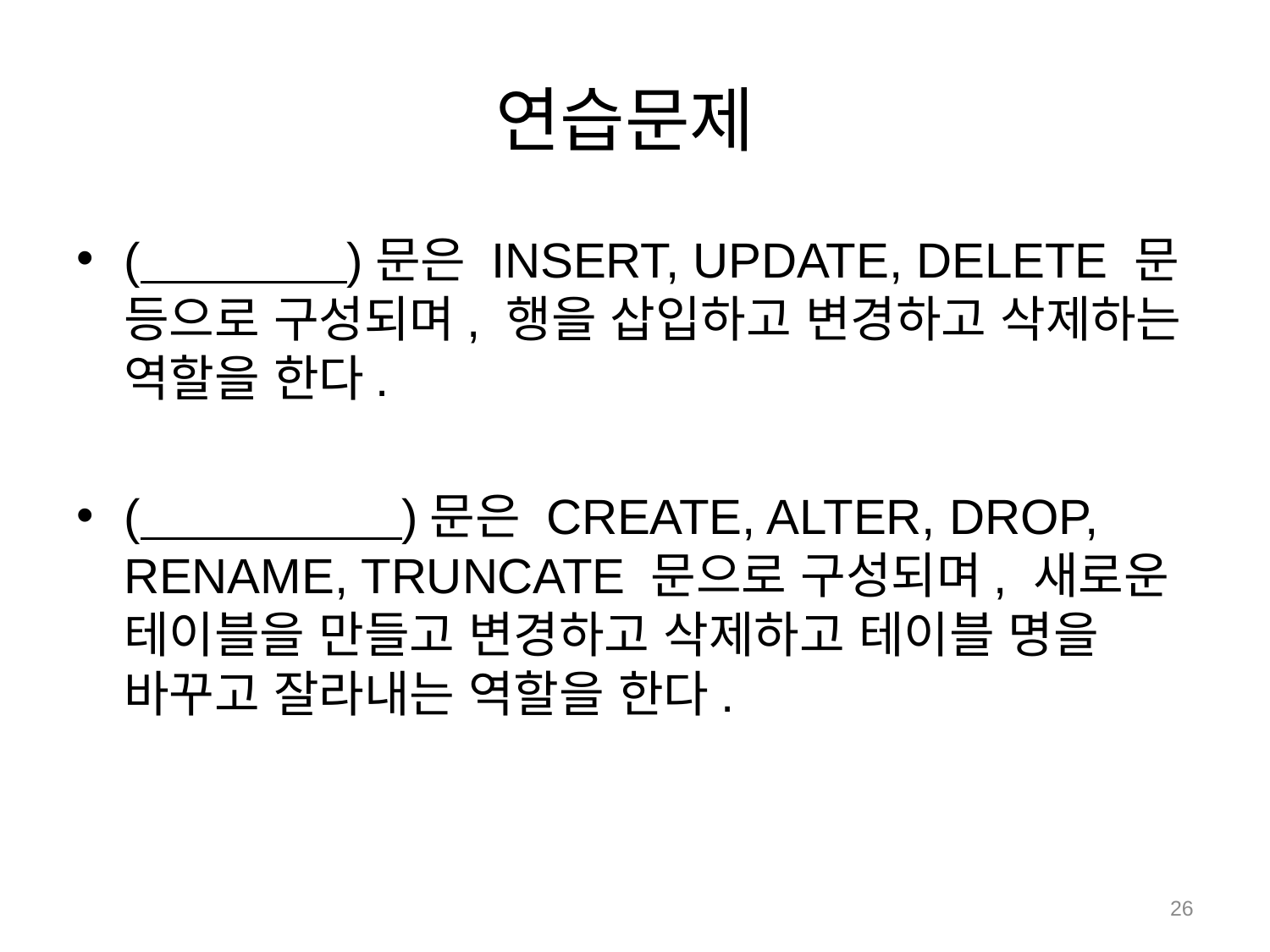

# 연습문제
(               )문은 INSERT, UPDATE, DELETE 문 등으로 구성되며, 행을 삽입하고 변경하고 삭제하는 역할을 한다.

(                   )문은 CREATE, ALTER, DROP, RENAME, TRUNCATE 문으로 구성되며, 새로운 테이블을 만들고 변경하고 삭제하고 테이블 명을 바꾸고 잘라내는 역할을 한다.
26